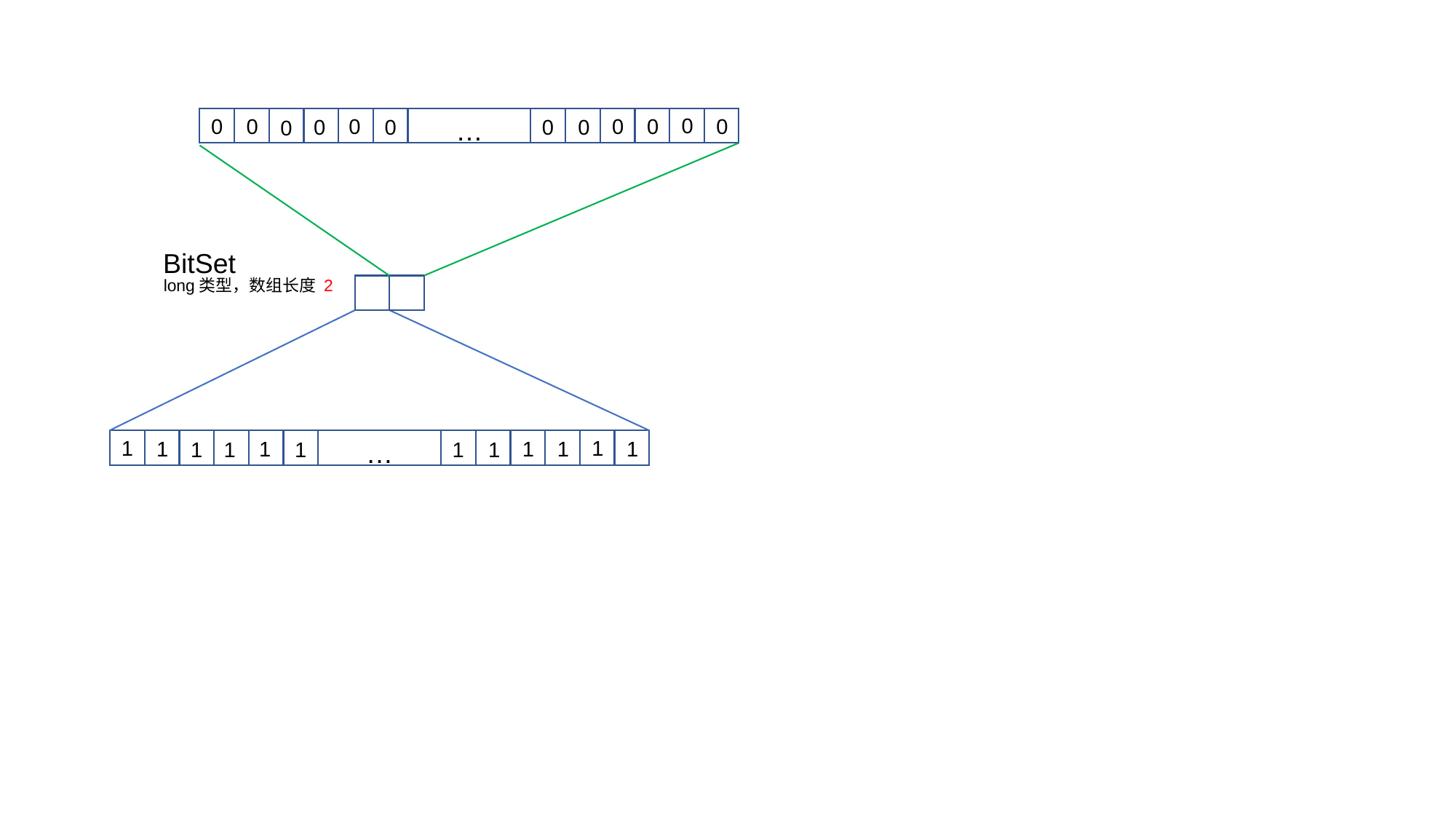

0
0
0
0
0
0
0

…

0
0
0
0
0
BitSet
long类型，数组长度 2

1
1
1
1
1
1
1

…

1
1
1
1
1